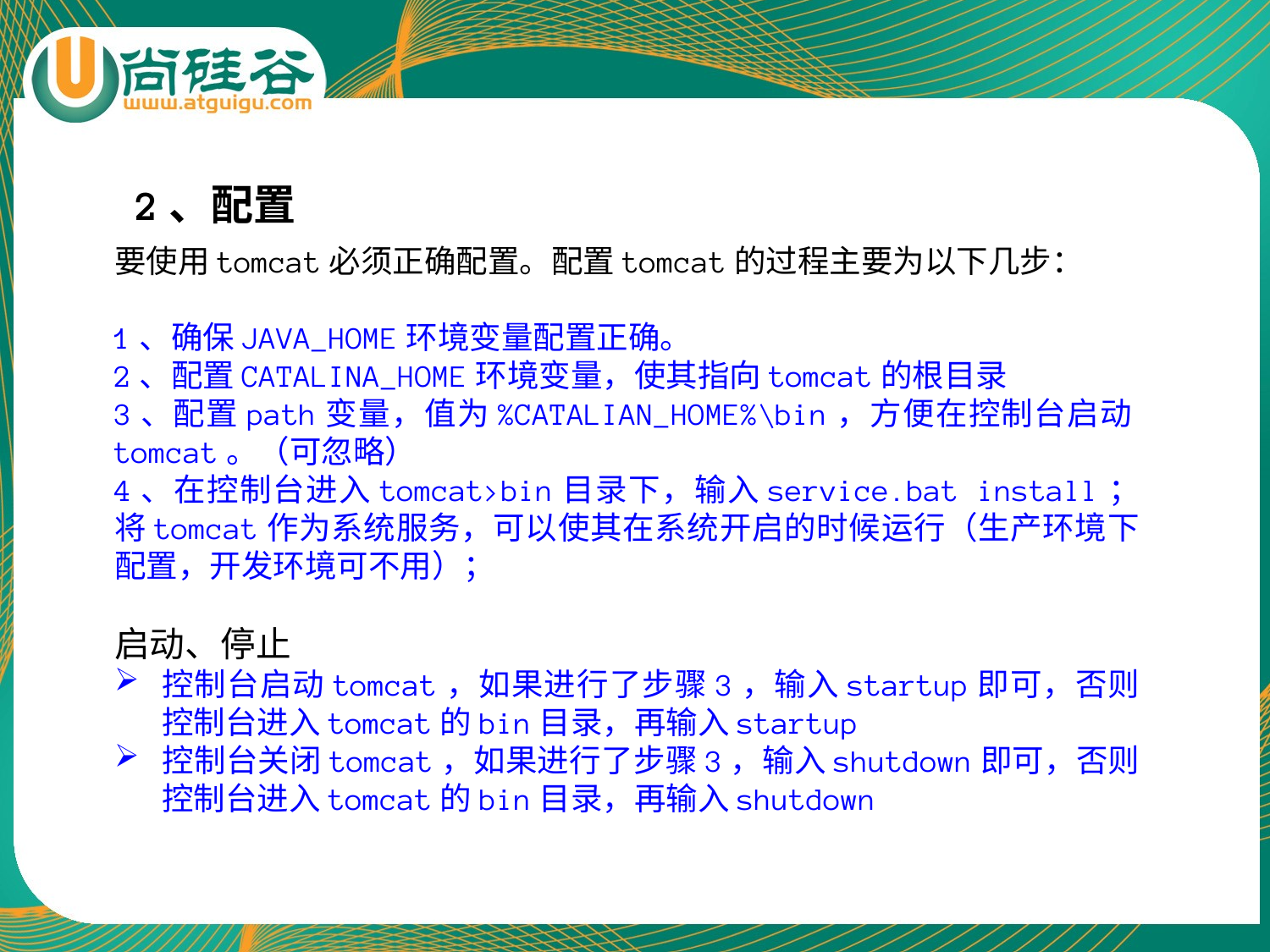

2、配置
要使用tomcat必须正确配置。配置tomcat的过程主要为以下几步：

1、确保JAVA_HOME环境变量配置正确。
2、配置CATALINA_HOME环境变量，使其指向tomcat的根目录
3、配置path变量，值为%CATALIAN_HOME%\bin，方便在控制台启动tomcat。（可忽略）
4、在控制台进入tomcat>bin目录下，输入service.bat install；将tomcat作为系统服务，可以使其在系统开启的时候运行（生产环境下配置，开发环境可不用）；

启动、停止
控制台启动tomcat，如果进行了步骤3，输入startup即可，否则控制台进入tomcat的bin目录，再输入startup
控制台关闭tomcat，如果进行了步骤3，输入shutdown即可，否则控制台进入tomcat的bin目录，再输入shutdown